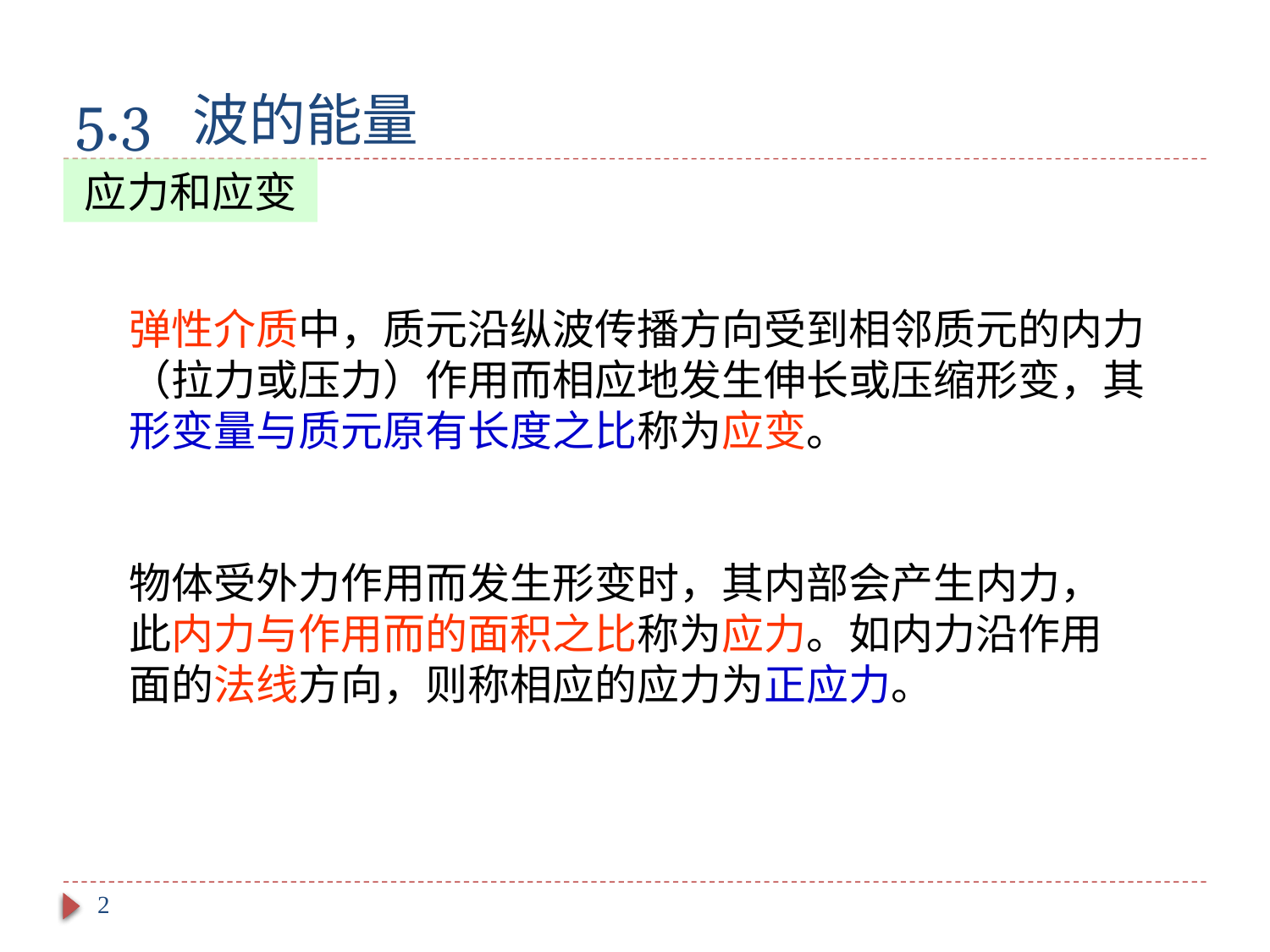

# 5.3  波的能量
应力和应变
弹性介质中，质元沿纵波传播方向受到相邻质元的内力（拉力或压力）作用而相应地发生伸长或压缩形变，其形变量与质元原有长度之比称为应变。
物体受外力作用而发生形变时，其内部会产生内力，此内力与作用而的面积之比称为应力。如内力沿作用面的法线方向，则称相应的应力为正应力。
2